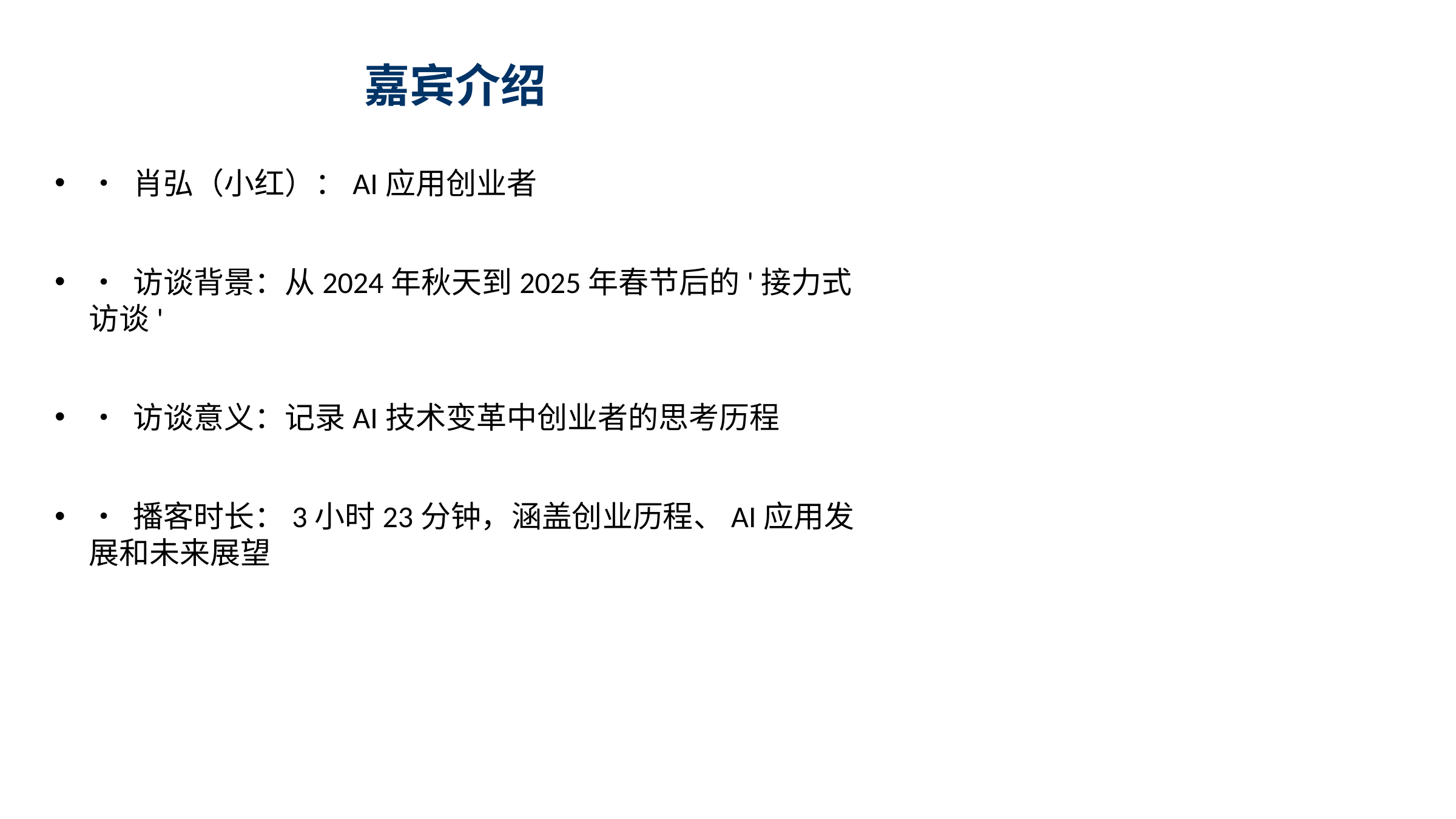

# 嘉宾介绍
• 肖弘（小红）：AI应用创业者

• 访谈背景：从2024年秋天到2025年春节后的'接力式访谈'

• 访谈意义：记录AI技术变革中创业者的思考历程

• 播客时长：3小时23分钟，涵盖创业历程、AI应用发展和未来展望